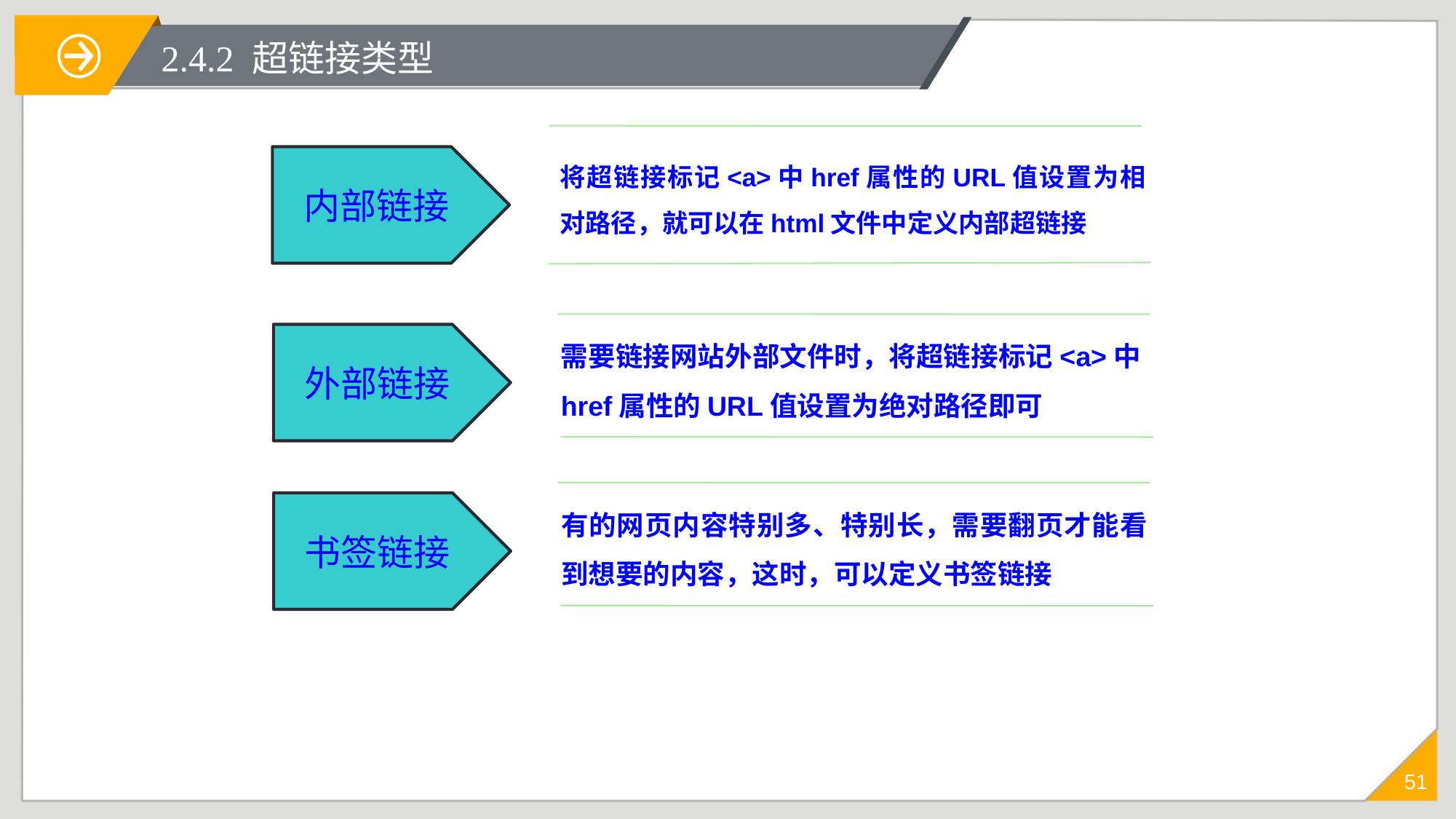

# 2.4.2 超链接类型
将超链接标记<a>中href属性的URL值设置为相对路径，就可以在html文件中定义内部超链接
内部链接
需要链接网站外部文件时，将超链接标记<a>中href属性的URL值设置为绝对路径即可
外部链接
有的网页内容特别多、特别长，需要翻页才能看到想要的内容，这时，可以定义书签链接
书签链接